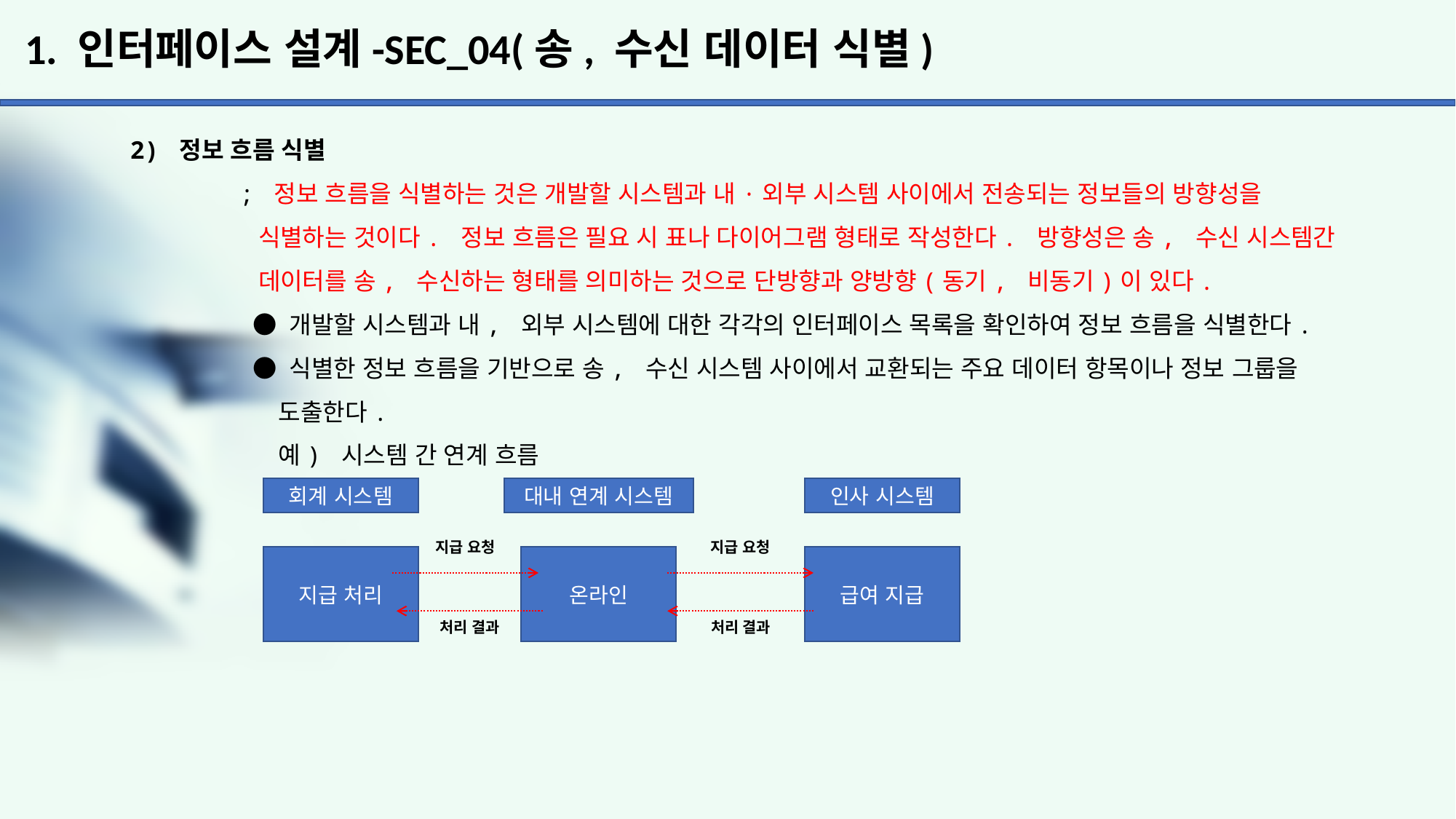

# 1. 인터페이스 설계-SEC_04(송, 수신 데이터 식별)
2) 정보 흐름 식별
	; 정보 흐름을 식별하는 것은 개발할 시스템과 내·외부 시스템 사이에서 전송되는 정보들의 방향성을
	  식별하는 것이다. 정보 흐름은 필요 시 표나 다이어그램 형태로 작성한다. 방향성은 송, 수신 시스템간
	  데이터를 송, 수신하는 형태를 의미하는 것으로 단방향과 양방향(동기, 비동기)이 있다.
	  ● 개발할 시스템과 내, 외부 시스템에 대한 각각의 인터페이스 목록을 확인하여 정보 흐름을 식별한다.
	  ● 식별한 정보 흐름을 기반으로 송, 수신 시스템 사이에서 교환되는 주요 데이터 항목이나 정보 그룹을
	     도출한다.
	     예) 시스템 간 연계 흐름
회계 시스템
대내 연계 시스템
인사 시스템
지급 요청
지급 요청
지급 처리
온라인
급여 지급
처리 결과
처리 결과